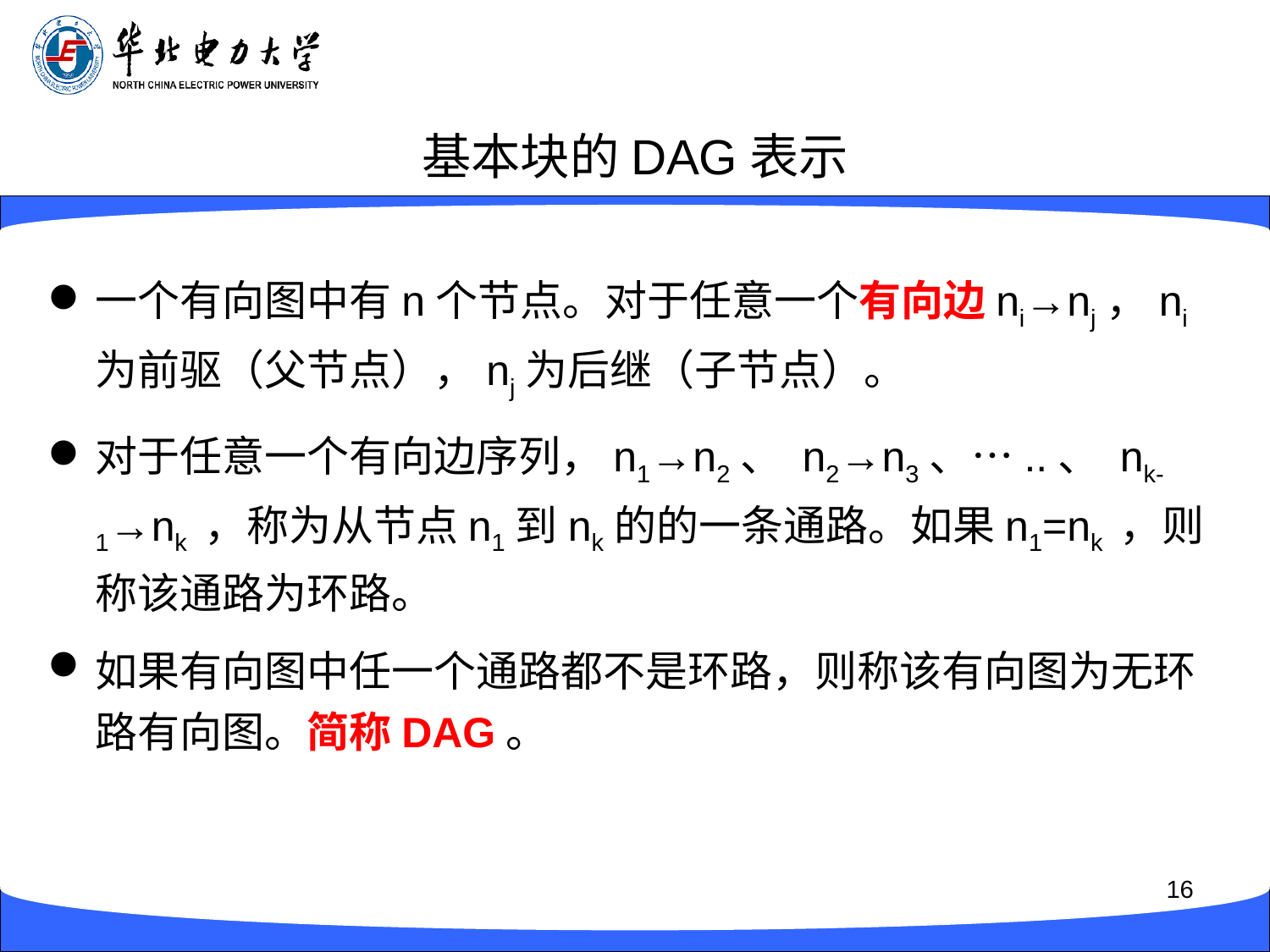

# 基本块的DAG表示
一个有向图中有n个节点。对于任意一个有向边ni→nj，ni为前驱（父节点），nj为后继（子节点）。
对于任意一个有向边序列，n1→n2、 n2→n3、…..、 nk-1→nk ，称为从节点n1到nk的的一条通路。如果n1=nk ，则称该通路为环路。
如果有向图中任一个通路都不是环路，则称该有向图为无环路有向图。简称DAG。
16